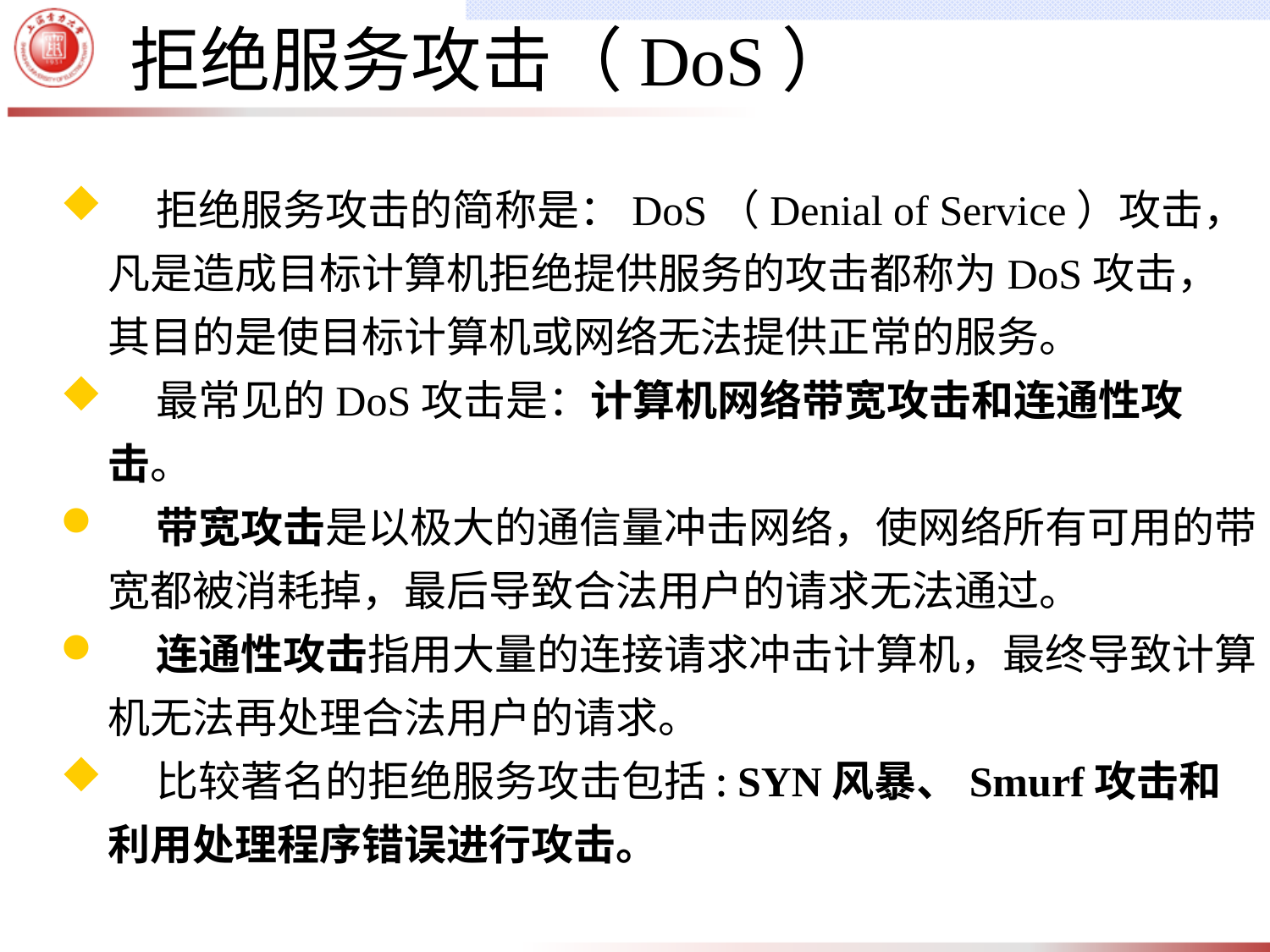

拒绝服务攻击（DoS）
    拒绝服务攻击的简称是：DoS（Denial of Service）攻击，凡是造成目标计算机拒绝提供服务的攻击都称为DoS攻击，其目的是使目标计算机或网络无法提供正常的服务。
    最常见的DoS攻击是：计算机网络带宽攻击和连通性攻击。
    带宽攻击是以极大的通信量冲击网络，使网络所有可用的带宽都被消耗掉，最后导致合法用户的请求无法通过。
    连通性攻击指用大量的连接请求冲击计算机，最终导致计算机无法再处理合法用户的请求。
    比较著名的拒绝服务攻击包括: SYN风暴、Smurf攻击和利用处理程序错误进行攻击。